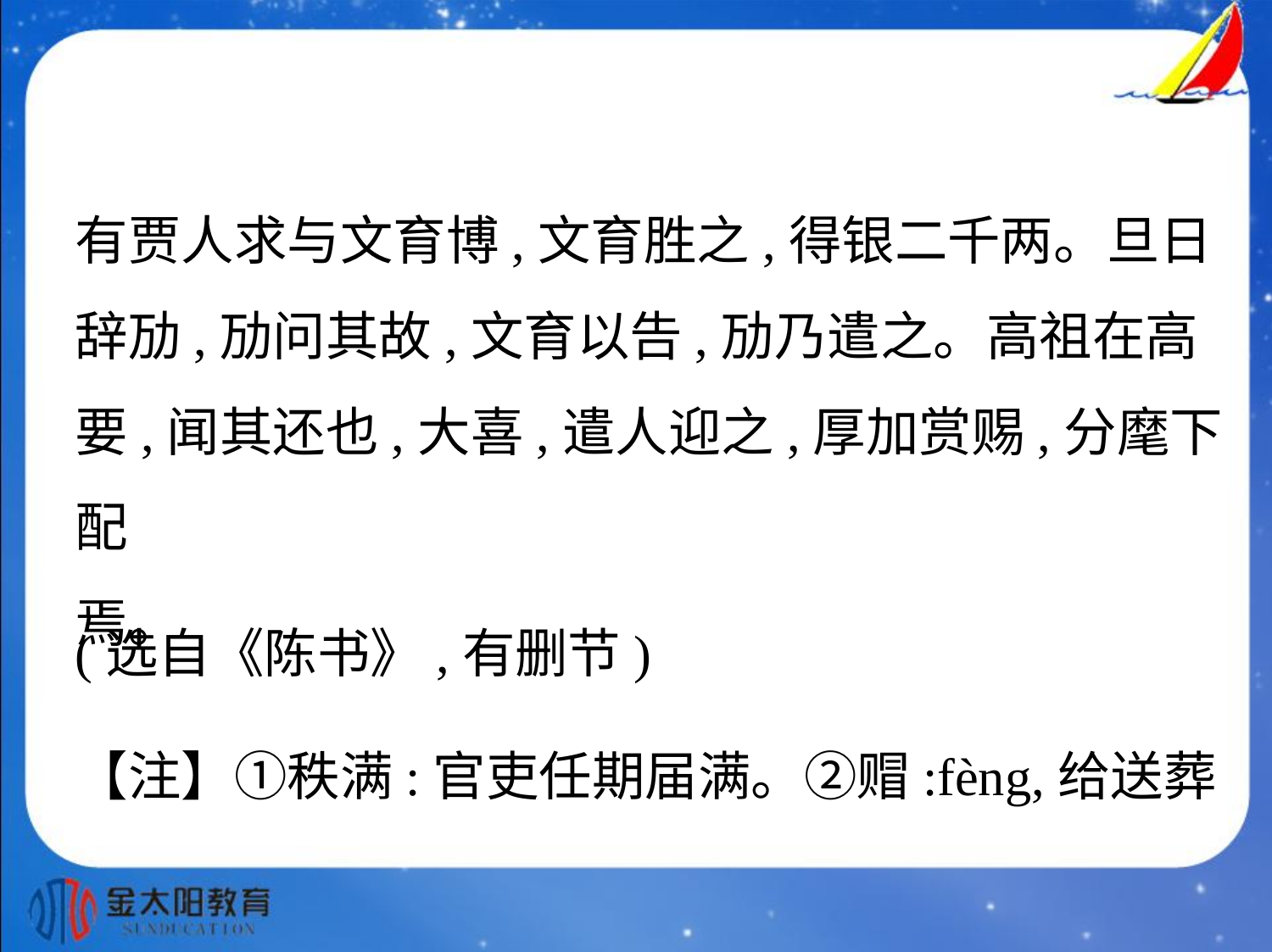

有贾人求与文育博,文育胜之,得银二千两。旦日
辞劢,劢问其故,文育以告,劢乃遣之。高祖在高
要,闻其还也,大喜,遣人迎之,厚加赏赐,分麾下配
焉。
(选自《陈书》,有删节)
【注】①秩满:官吏任期届满。②赗:fèng,给送葬